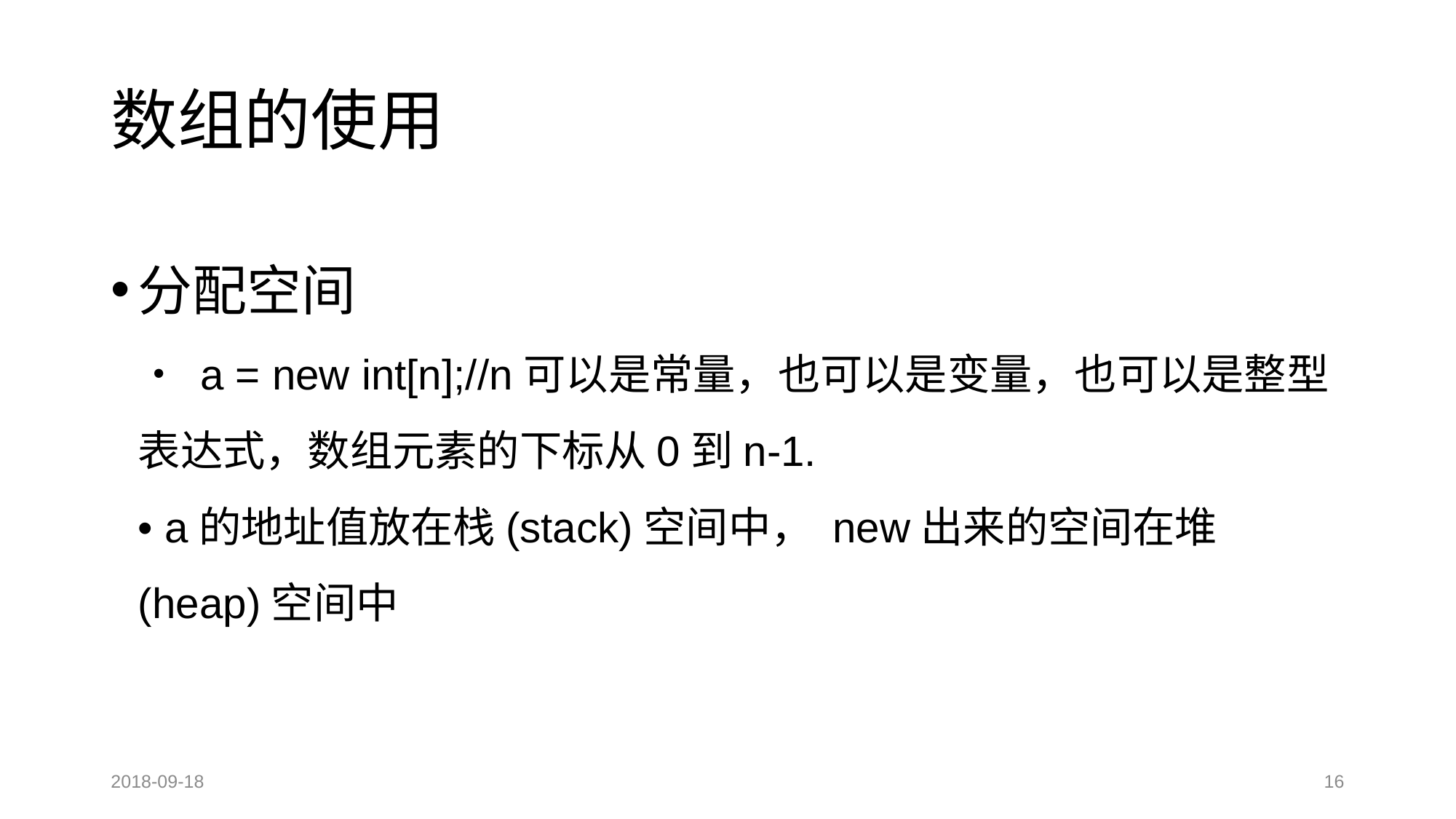

# 数组的使用
分配空间
• a = new int[n];//n可以是常量，也可以是变量，也可以是整型表达式，数组元素的下标从0到n-1.
• a的地址值放在栈(stack)空间中， new出来的空间在堆(heap)空间中
2018-09-18
16